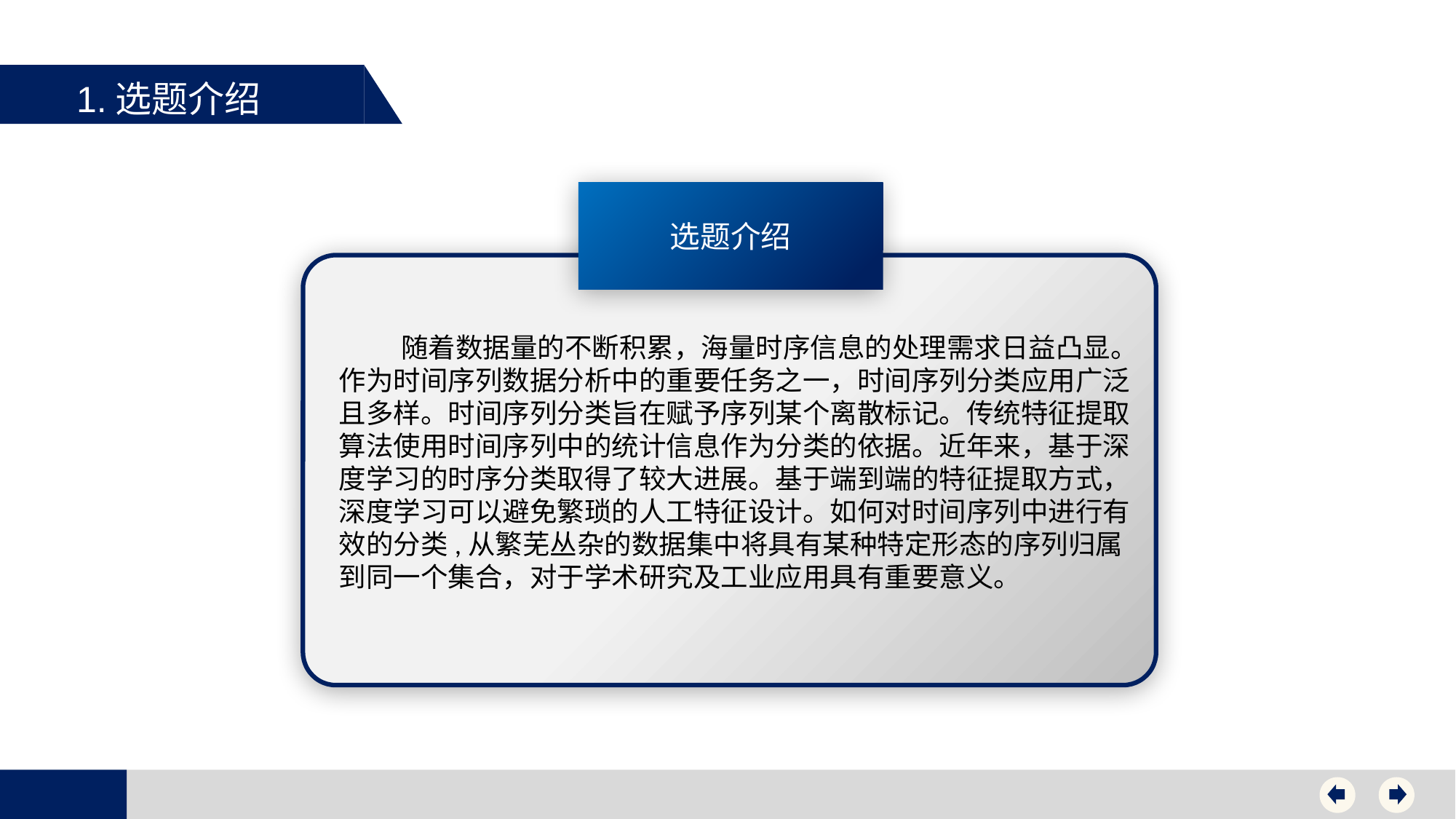

1.选题介绍
选题介绍

         随着数据量的不断积累，海量时序信息的处理需求日益凸显。作为时间序列数据分析中的重要任务之一，时间序列分类应用广泛且多样。时间序列分类旨在赋予序列某个离散标记。传统特征提取算法使用时间序列中的统计信息作为分类的依据。近年来，基于深度学习的时序分类取得了较大进展。基于端到端的特征提取方式，深度学习可以避免繁琐的人工特征设计。如何对时间序列中进行有效的分类,从繁芜丛杂的数据集中将具有某种特定形态的序列归属到同一个集合，对于学术研究及工业应用具有重要意义。